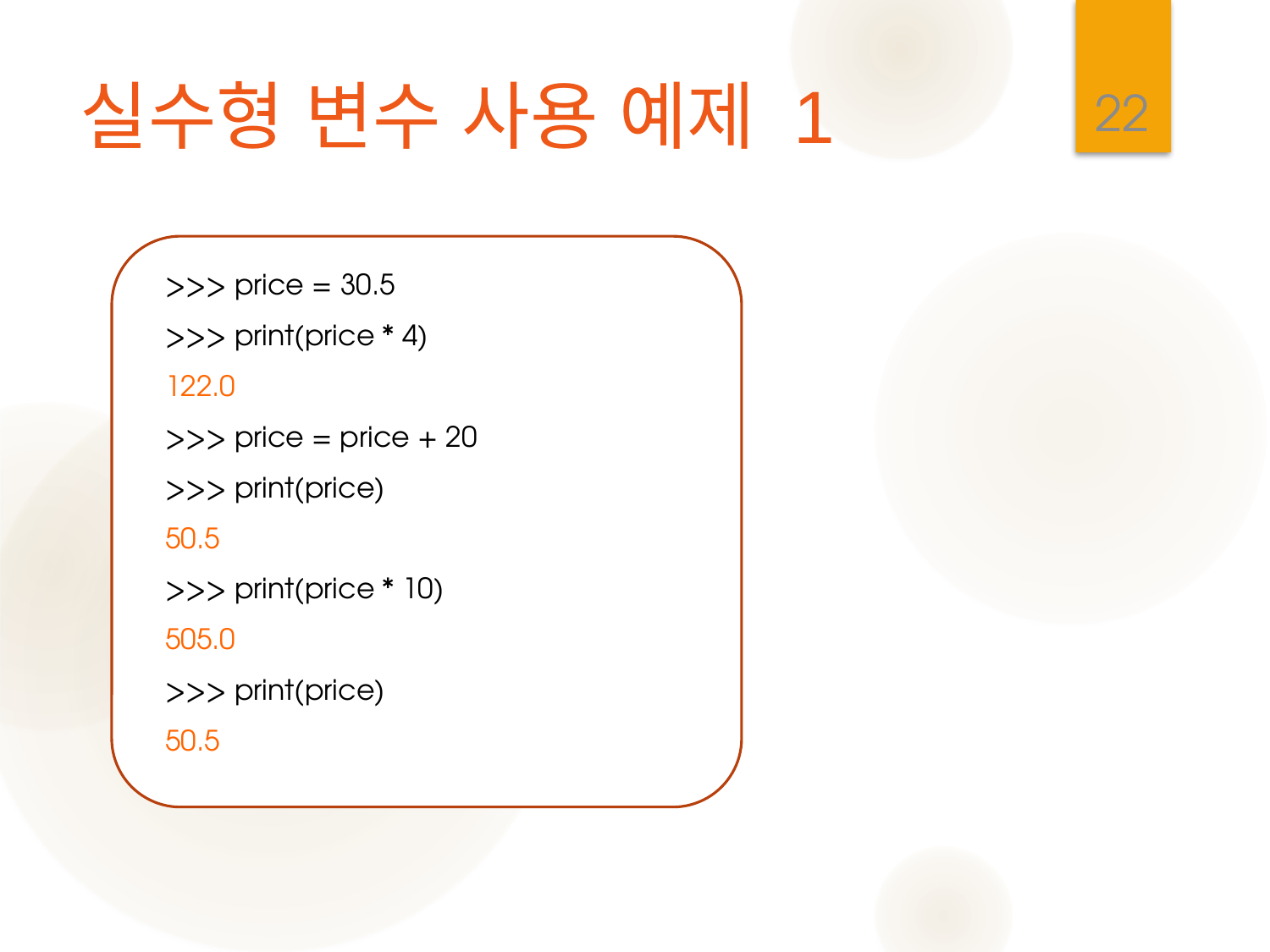

22
# 실수형 변수 사용 예제 1

>>> price = 30.5
>>> print(price * 4)
122.0
>>> price = price + 20
>>> print(price)
50.5
>>> print(price * 10)
505.0
>>> print(price)
50.5